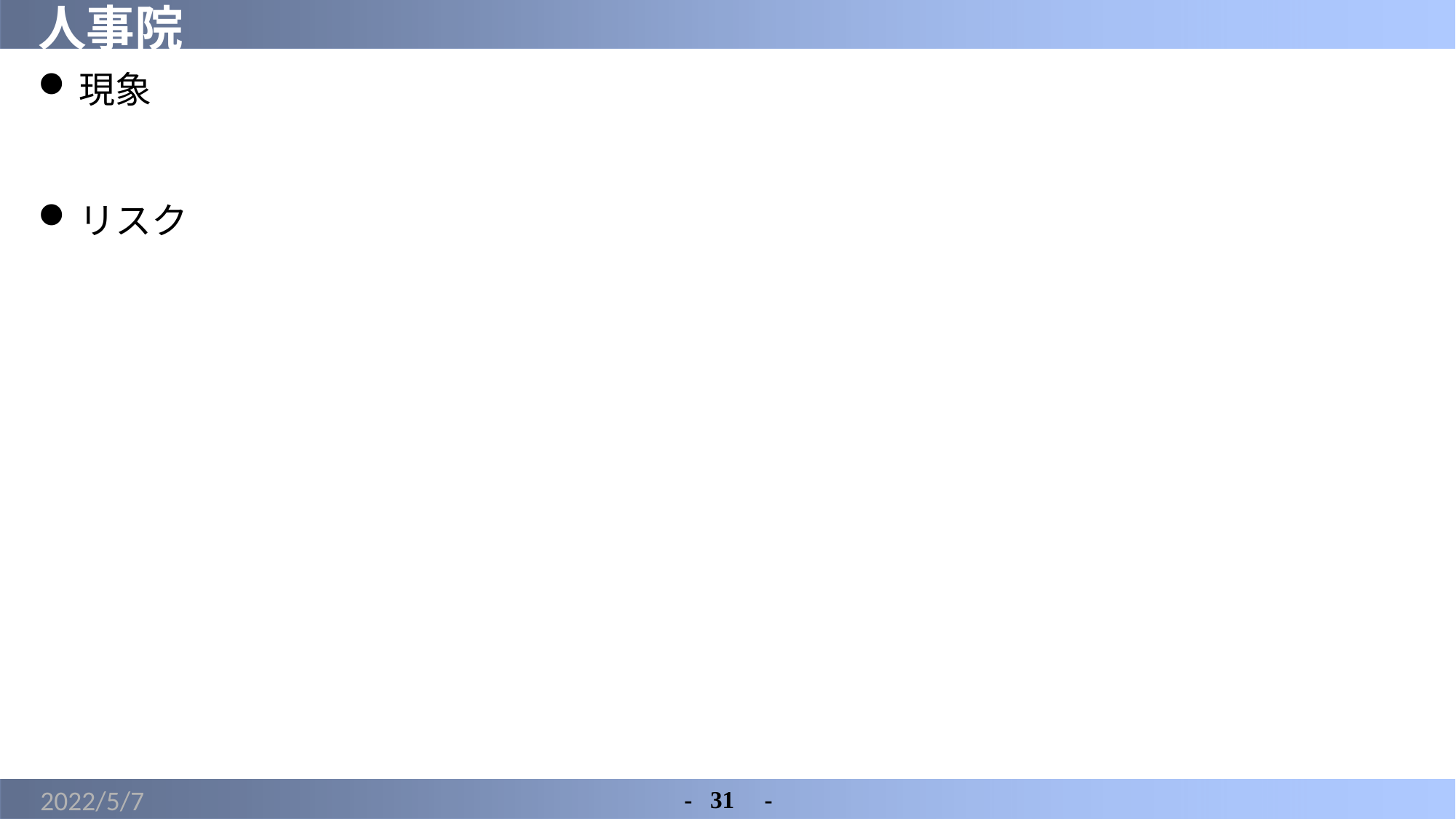

# 人事院
現象

リスク

2022/5/7
-	31　-